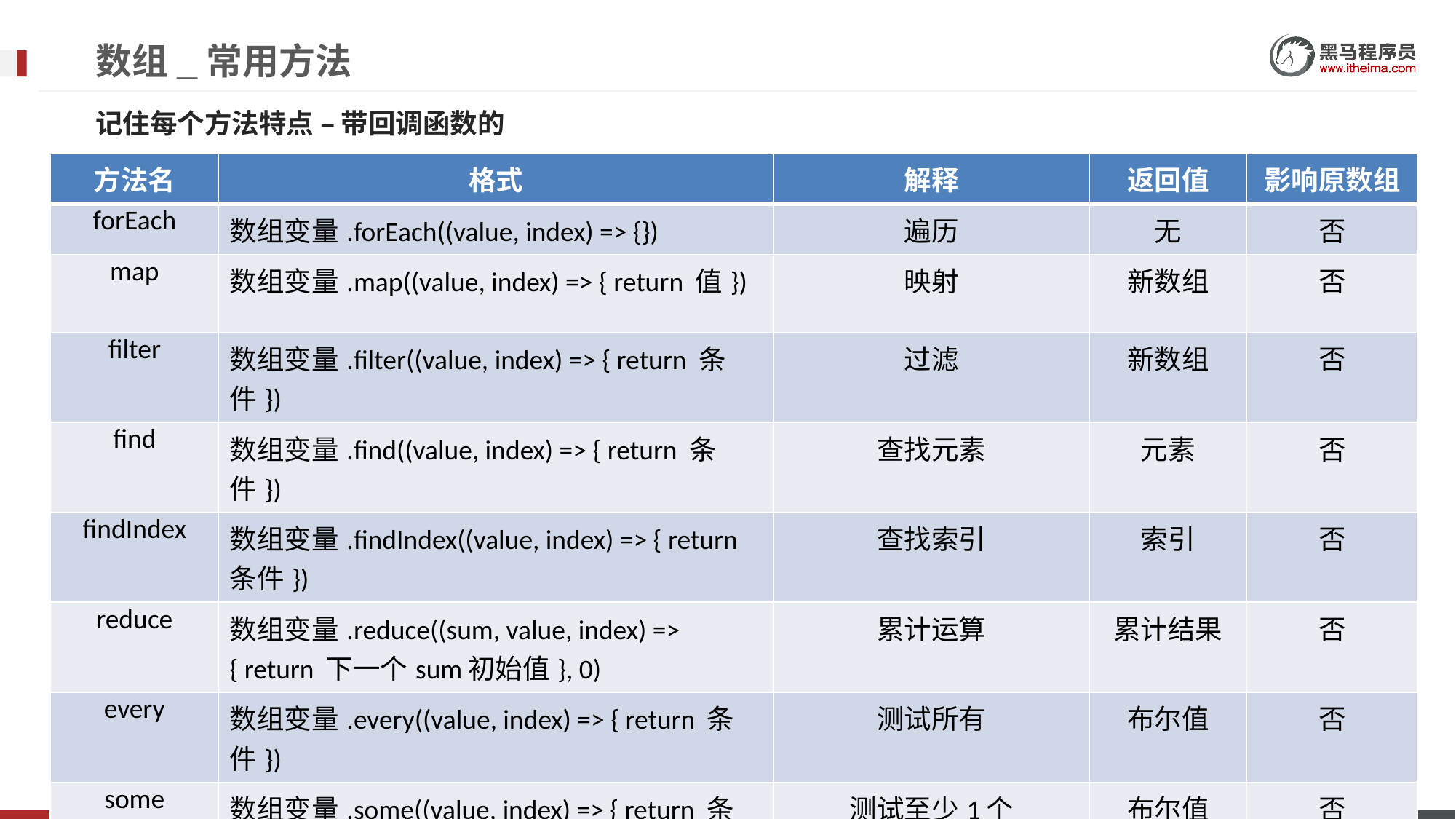

# 数组_常用方法
记住每个方法特点 – 带回调函数的
| 方法名 | 格式 | 解释 | 返回值 | 影响原数组 |
| --- | --- | --- | --- | --- |
| forEach | 数组变量.forEach((value, index) => {}) | 遍历 | 无 | 否 |
| map | 数组变量.map((value, index) => { return 值}) | 映射 | 新数组 | 否 |
| filter | 数组变量.filter((value, index) => { return 条件}) | 过滤 | 新数组 | 否 |
| find | 数组变量.find((value, index) => { return 条件}) | 查找元素 | 元素 | 否 |
| findIndex | 数组变量.findIndex((value, index) => { return 条件}) | 查找索引 | 索引 | 否 |
| reduce | 数组变量.reduce((sum, value, index) => { return 下一个sum初始值}, 0) | 累计运算 | 累计结果 | 否 |
| every | 数组变量.every((value, index) => { return 条件}) | 测试所有 | 布尔值 | 否 |
| some | 数组变量.some((value, index) => { return 条件}) | 测试至少1个 | 布尔值 | 否 |